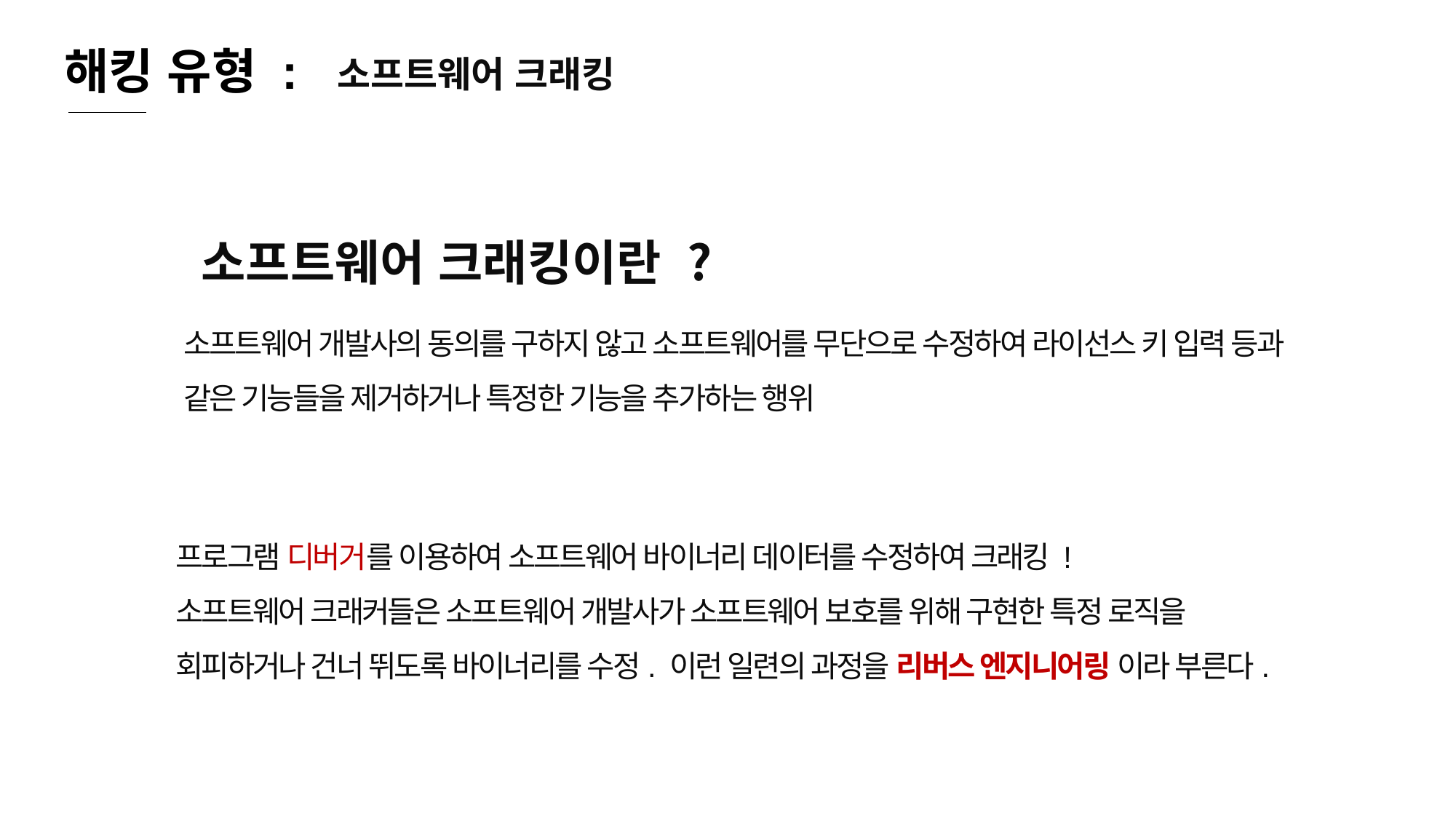

해킹 유형 :
소프트웨어 크래킹
소프트웨어 크래킹이란 ?
소프트웨어 개발사의 동의를 구하지 않고 소프트웨어를 무단으로 수정하여 라이선스 키 입력 등과 같은 기능들을 제거하거나 특정한 기능을 추가하는 행위
프로그램 디버거를 이용하여 소프트웨어 바이너리 데이터를 수정하여 크래킹 !
소프트웨어 크래커들은 소프트웨어 개발사가 소프트웨어 보호를 위해 구현한 특정 로직을 회피하거나 건너 뛰도록 바이너리를 수정. 이런 일련의 과정을 리버스 엔지니어링 이라 부른다.